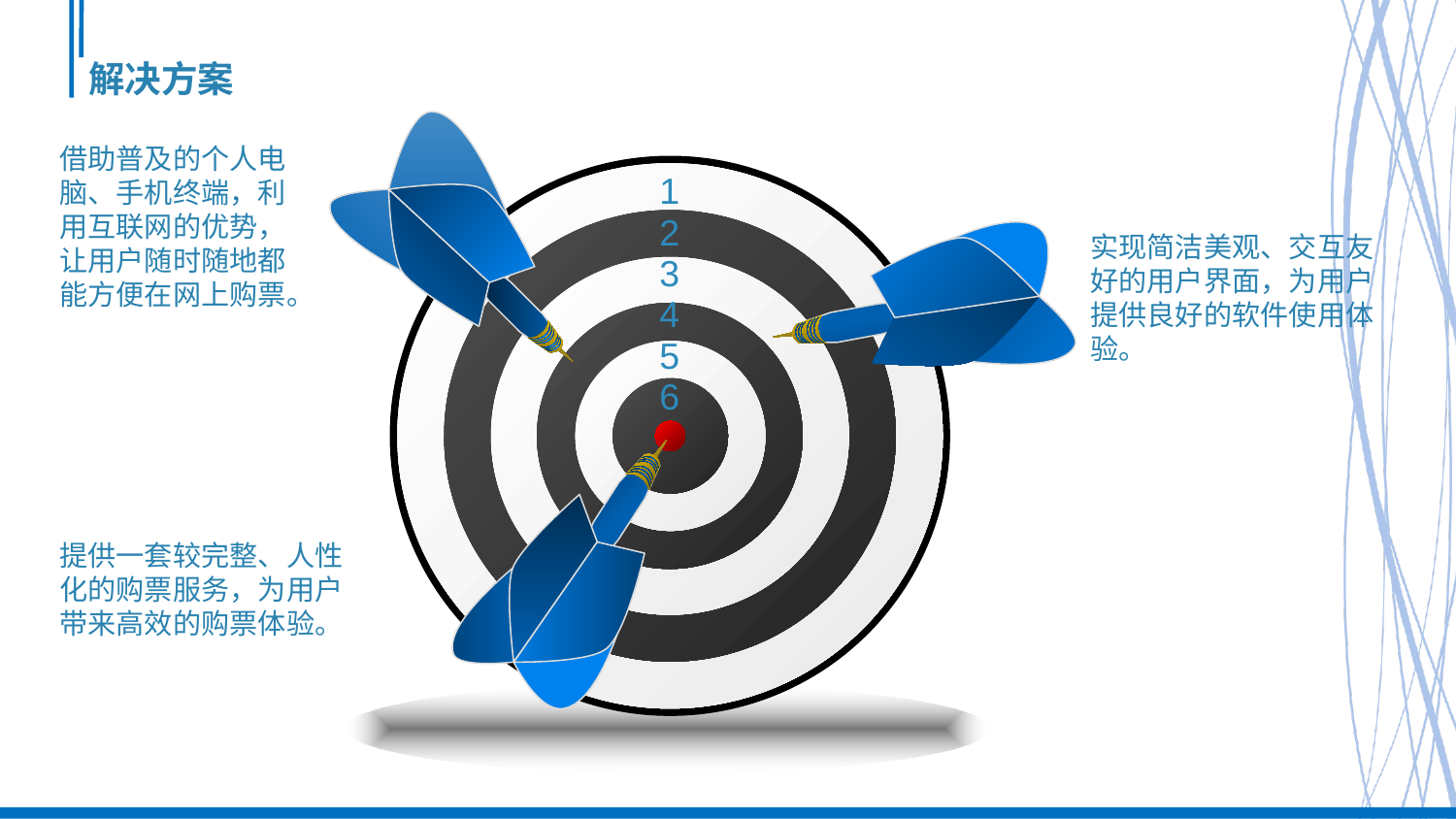

# 解决方案

借助普及的个人电脑、手机终端，利用互联网的优势，让用户随时随地都能方便在网上购票。

1
2
3
4
5
6

实现简洁美观、交互友好的用户界面，为用户提供良好的软件使用体验。

提供一套较完整、人性化的购票服务，为用户带来高效的购票体验。